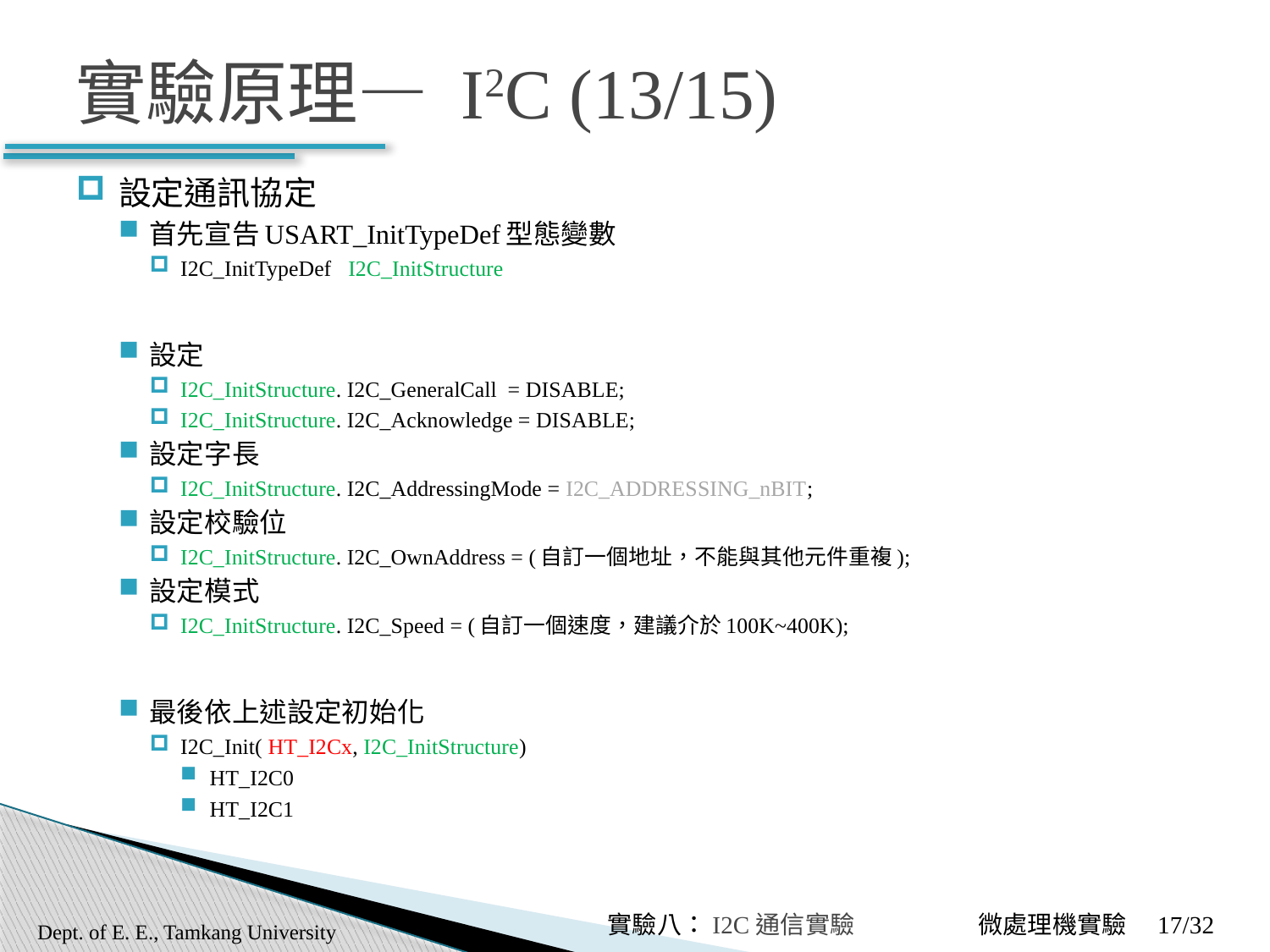

# 實驗原理— I2C (13/15)
設定通訊協定
首先宣告USART_InitTypeDef型態變數
I2C_InitTypeDef   I2C_InitStructure

設定
I2C_InitStructure. I2C_GeneralCall  = DISABLE;
I2C_InitStructure. I2C_Acknowledge = DISABLE;
設定字長
I2C_InitStructure. I2C_AddressingMode = I2C_ADDRESSING_nBIT;
設定校驗位
I2C_InitStructure. I2C_OwnAddress = (自訂一個地址，不能與其他元件重複);
設定模式
I2C_InitStructure. I2C_Speed = (自訂一個速度，建議介於100K~400K);

最後依上述設定初始化
I2C_Init( HT_I2Cx, I2C_InitStructure)
HT_I2C0
HT_I2C1